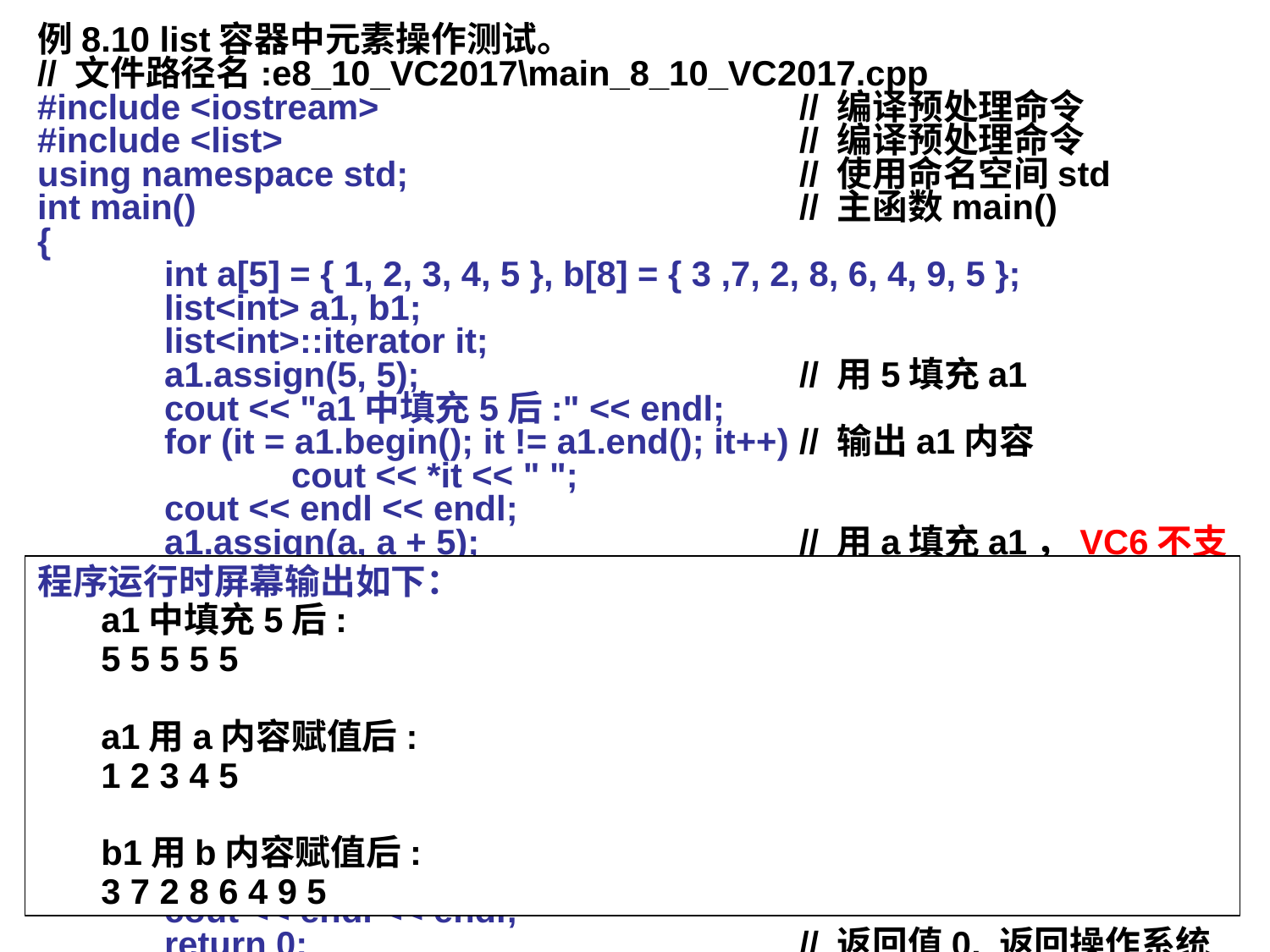

例8.10 list容器中元素操作测试。
// 文件路径名:e8_10_VC2017\main_8_10_VC2017.cpp
#include <iostream>               			// 编译预处理命令
#include <list>					// 编译预处理命令
using namespace std;				// 使用命名空间std
int main()					// 主函数main()
{
	int a[5] = { 1, 2, 3, 4, 5 }, b[8] = { 3 ,7, 2, 8, 6, 4, 9, 5 };
	list<int> a1, b1;
	list<int>::iterator it;
	a1.assign(5, 5);			// 用5填充a1
	cout << "a1中填充5后:" << endl;
	for (it = a1.begin(); it != a1.end(); it++)	// 输出a1内容
		cout << *it << " ";
	cout << endl << endl;
	a1.assign(a, a + 5);			// 用a填充a1，VC6不支持
	cout << "a1用a内容赋值后:" << endl;
	for(it = a1.begin(); it != a1.end(); it++)	// 输出a1内容
		cout << *it << " ";
	cout << endl << endl;
	b1.assign(b, b + 8); 			// 用b填充b1，VC6不支持
	cout << "b1用b内容赋值后:" << endl;
	for(it = b1.begin(); it != b1.end(); it++)	// 输出b1内容
		cout << *it << " ";
	cout << endl << endl;
	return 0;               			// 返回值0, 返回操作系统
}
程序运行时屏幕输出如下：
a1中填充5后:
5 5 5 5 5

a1用a内容赋值后:
1 2 3 4 5

b1用b内容赋值后:
3 7 2 8 6 4 9 5